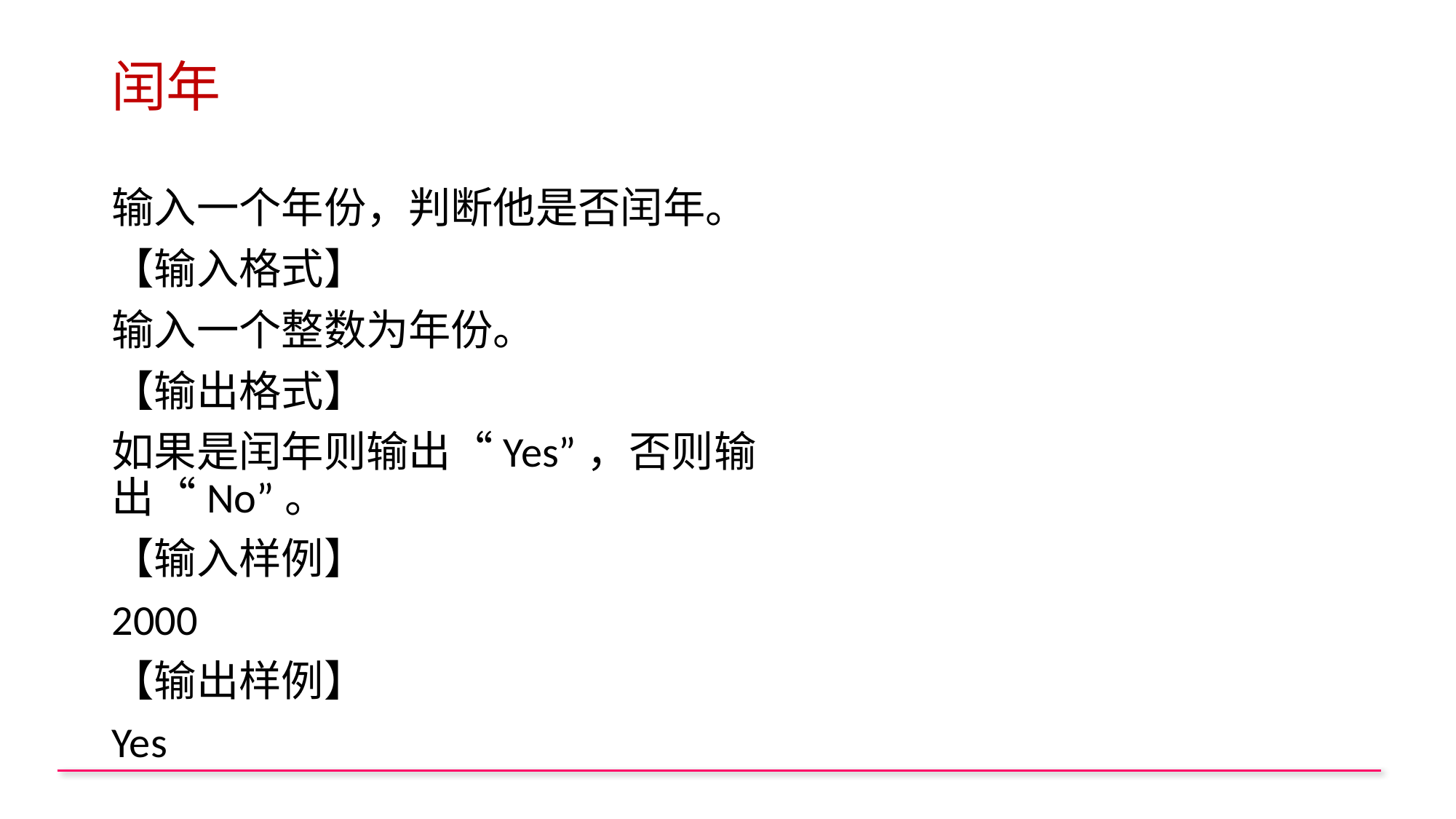

# 闰年
输入一个年份，判断他是否闰年。
【输入格式】
输入一个整数为年份。
【输出格式】
如果是闰年则输出“Yes”，否则输出“No”。
【输入样例】
2000
【输出样例】
Yes